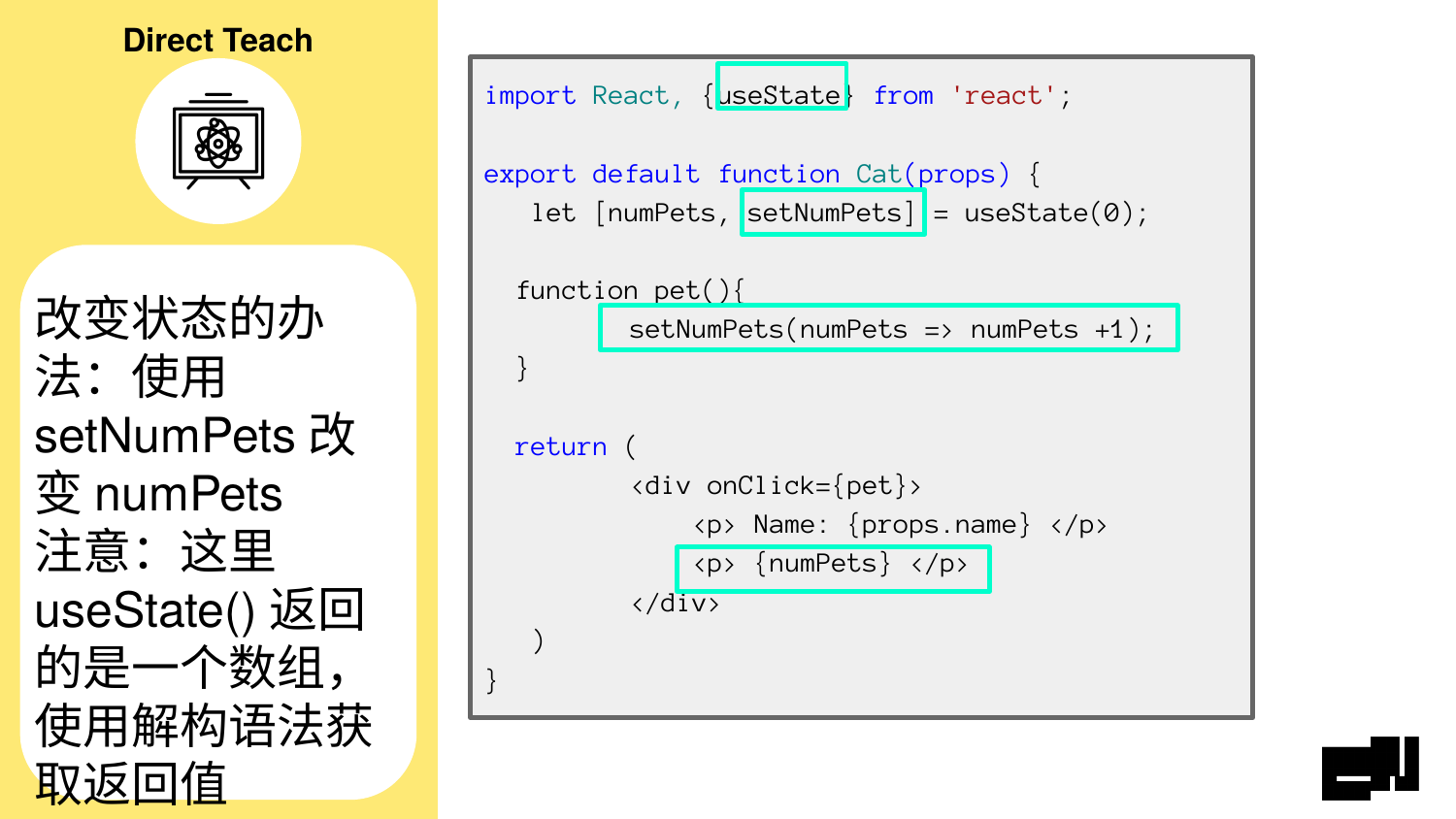

import React, {useState} from 'react';

export default function Cat(props) {
   let [numPets, setNumPets] = useState(0);

  function pet(){
	setNumPets(numPets => numPets +1);
  }

  return (
	<div onClick={pet}>
	    <p> Name: {props.name} </p>
    <p> {numPets} </p>
	</div>
   )
}

# 改变状态的办法：使用setNumPets改变numPets 注意：这里useState()返回的是一个数组，使用解构语法获取返回值